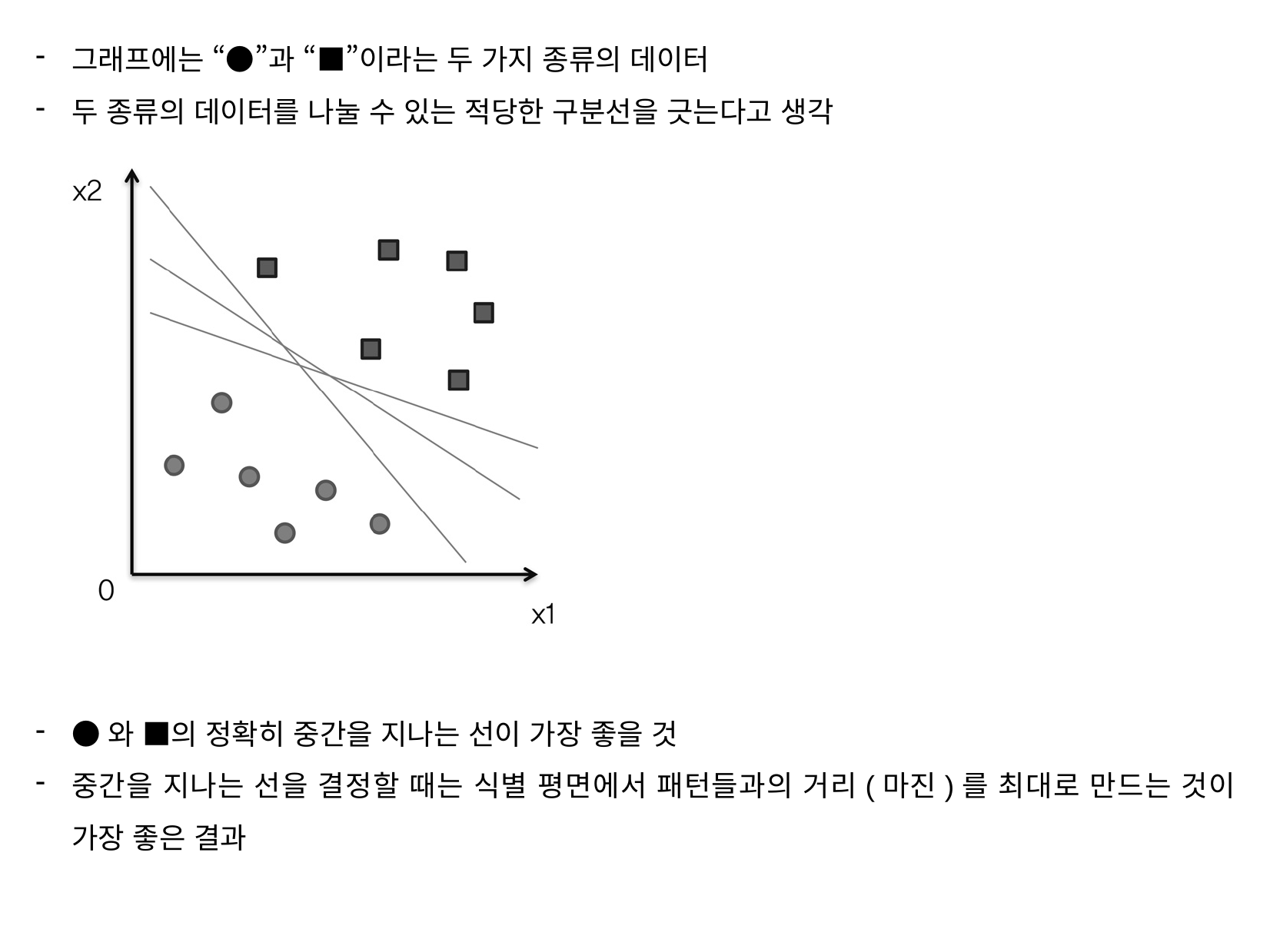

그래프에는 “●”과 “■”이라는 두 가지 종류의 데이터
두 종류의 데이터를 나눌 수 있는 적당한 구분선을 긋는다고 생각

●와 ■의 정확히 중간을 지나는 선이 가장 좋을 것
중간을 지나는 선을 결정할 때는 식별 평면에서 패턴들과의 거리(마진)를 최대로 만드는 것이 가장 좋은 결과